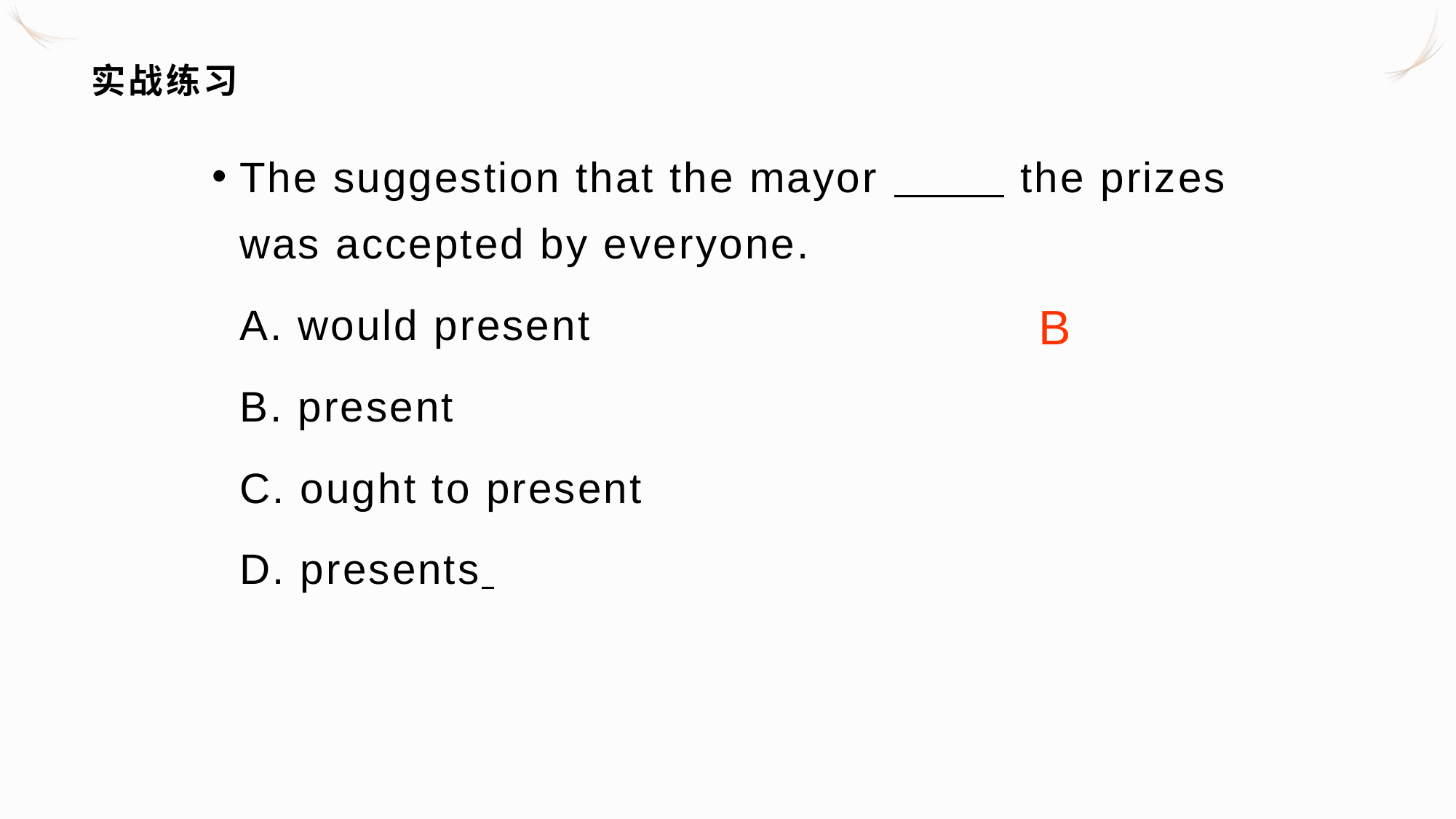

# 实战练习
The suggestion that the mayor          the prizes was accepted by everyone.
	A. would present
	B. present
	C. ought to present
	D. presents
B